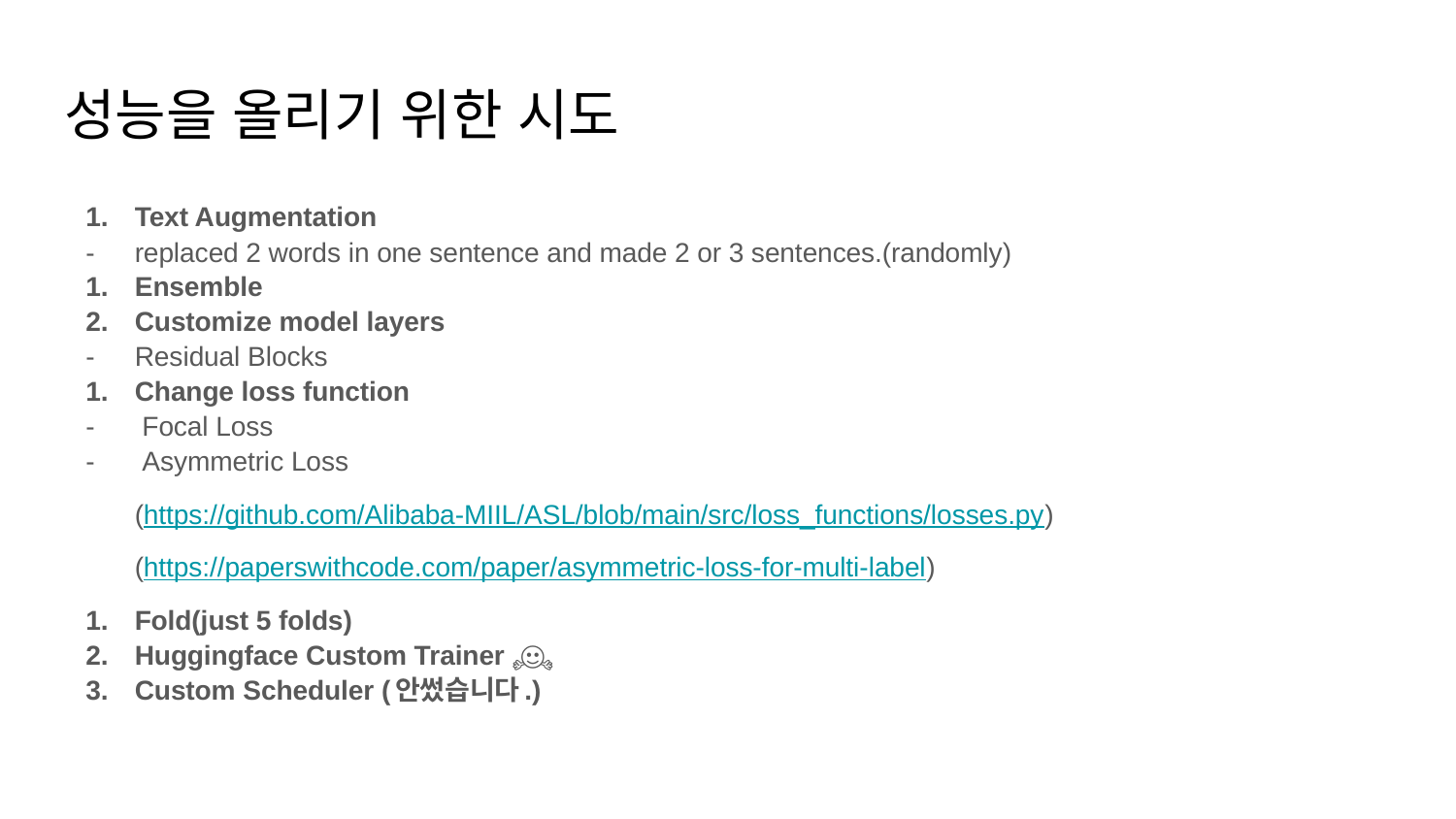

# 성능을 올리기 위한 시도
Text Augmentation
replaced 2 words in one sentence and made 2 or 3 sentences.(randomly)
Ensemble
Customize model layers
Residual Blocks
Change loss function
 Focal Loss
 Asymmetric Loss
(https://github.com/Alibaba-MIIL/ASL/blob/main/src/loss_functions/losses.py)
(https://paperswithcode.com/paper/asymmetric-loss-for-multi-label)
Fold(just 5 folds)
Huggingface Custom Trainer 🤗
Custom Scheduler (안썼습니다.)